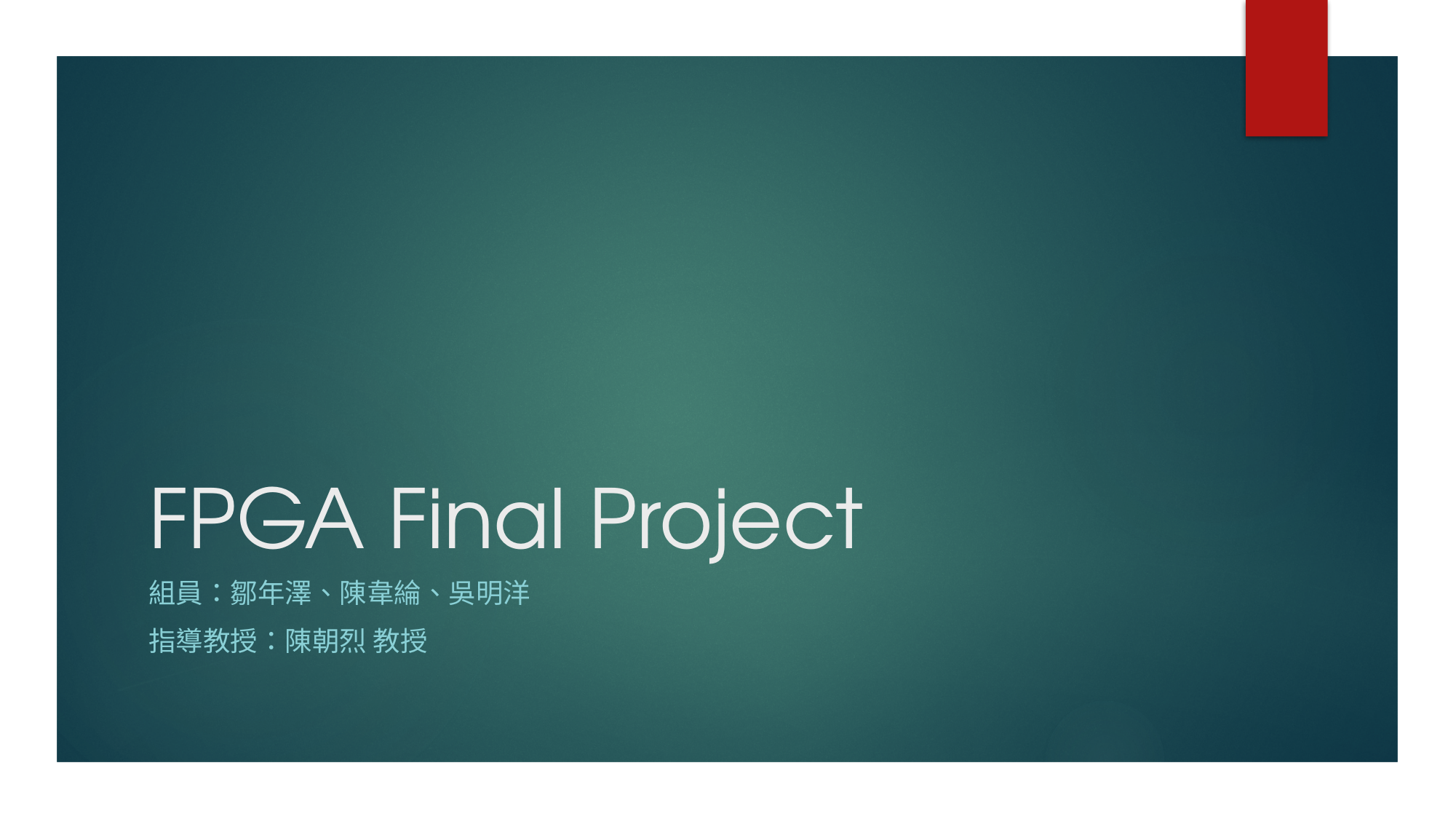

# FPGA Final Project
組員：鄒年澤、陳韋綸、吳明洋
指導教授：陳朝烈 教授